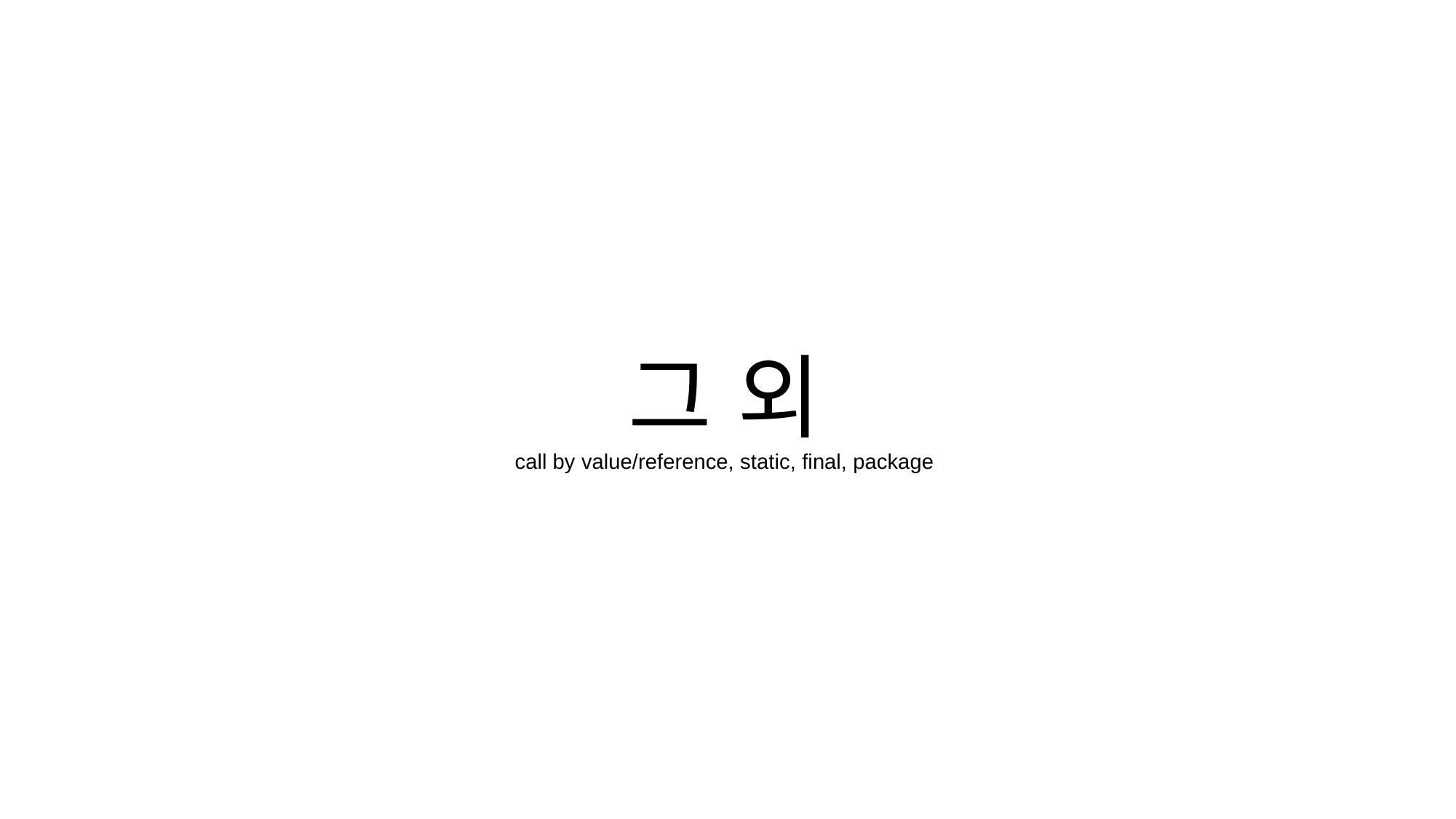

# 그 외 call by value/reference, static, final, package